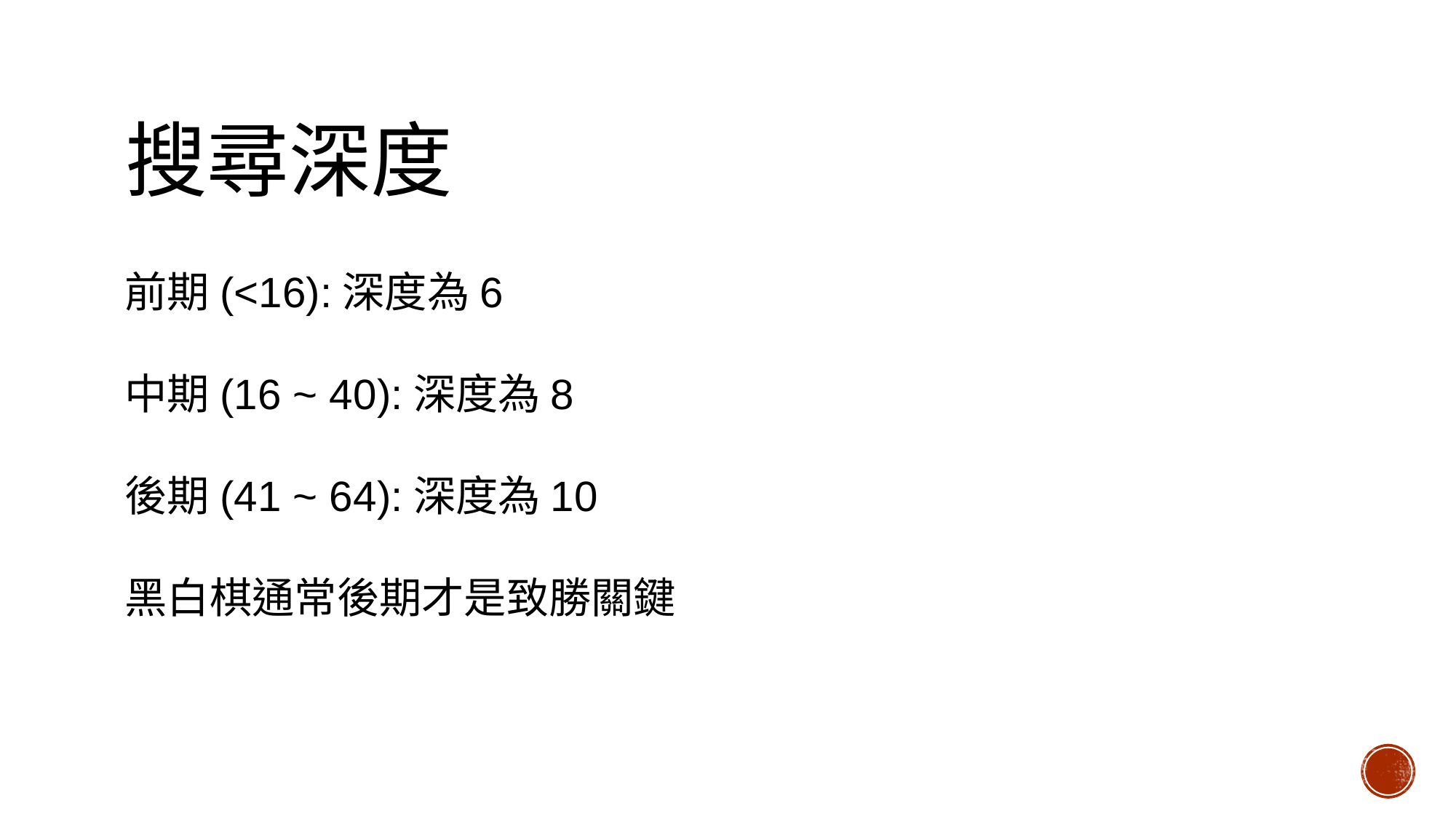

# 搜尋深度
前期(<16):深度為6

中期(16 ~ 40):深度為8

後期(41 ~ 64):深度為10

黑白棋通常後期才是致勝關鍵